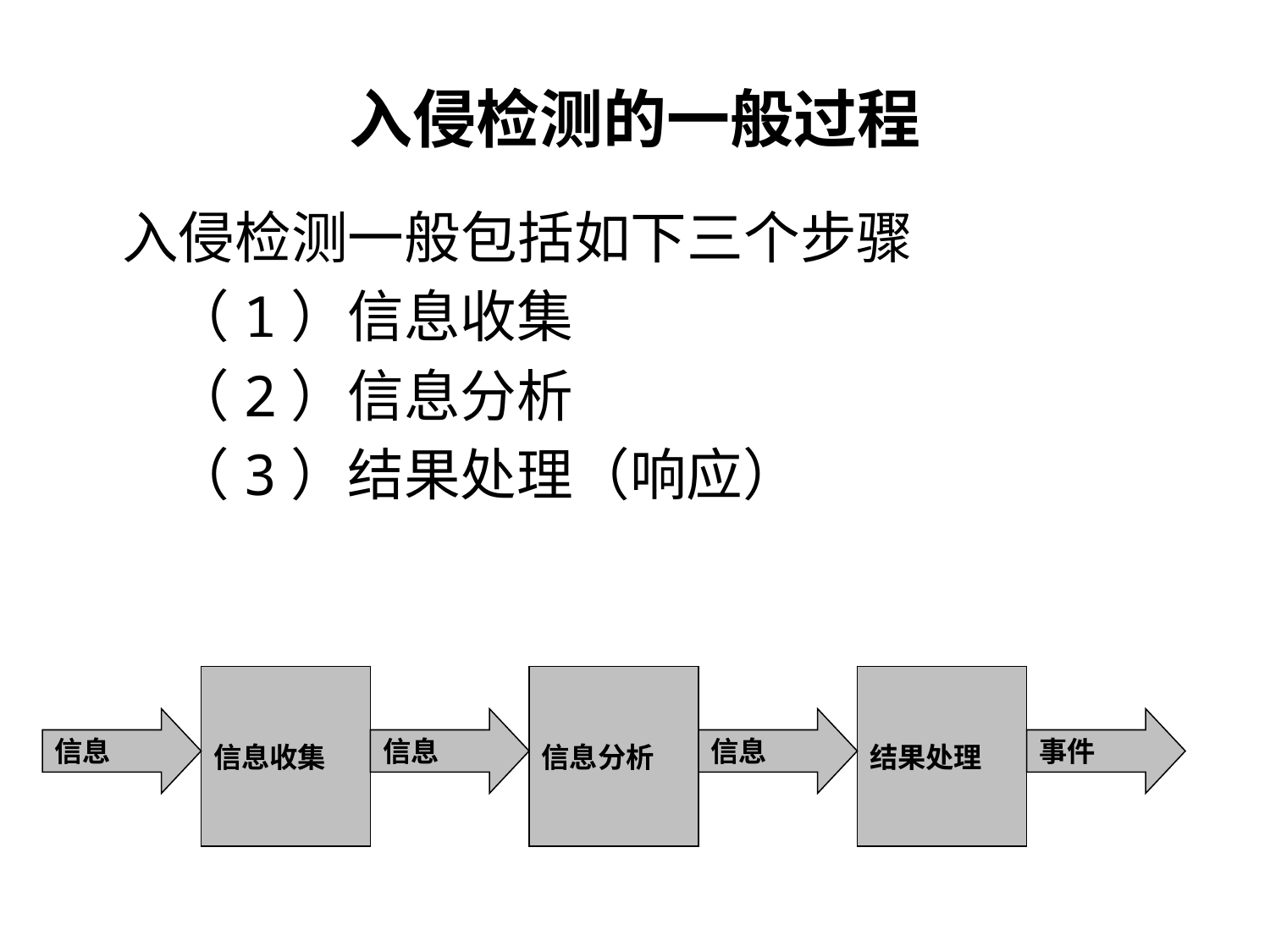

# 入侵检测的一般过程
入侵检测一般包括如下三个步骤
   （1）信息收集
   （2）信息分析
   （3）结果处理（响应）
信息收集
信息分析
结果处理
信息
信息
信息
事件